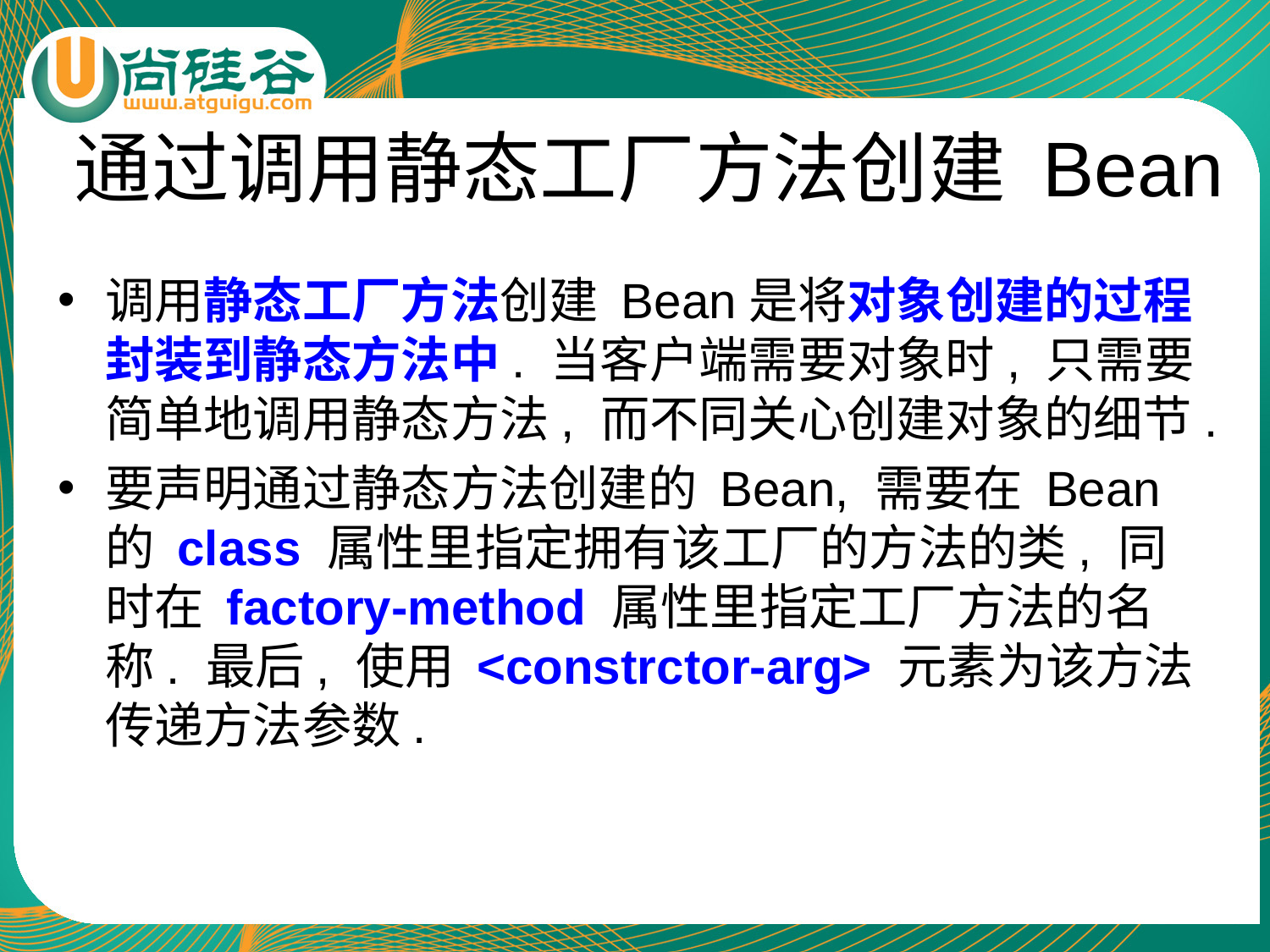

# 通过调用静态工厂方法创建 Bean
调用静态工厂方法创建 Bean是将对象创建的过程封装到静态方法中. 当客户端需要对象时, 只需要简单地调用静态方法, 而不同关心创建对象的细节.
要声明通过静态方法创建的 Bean, 需要在 Bean 的 class 属性里指定拥有该工厂的方法的类, 同时在 factory-method 属性里指定工厂方法的名称. 最后, 使用 <constrctor-arg> 元素为该方法传递方法参数.